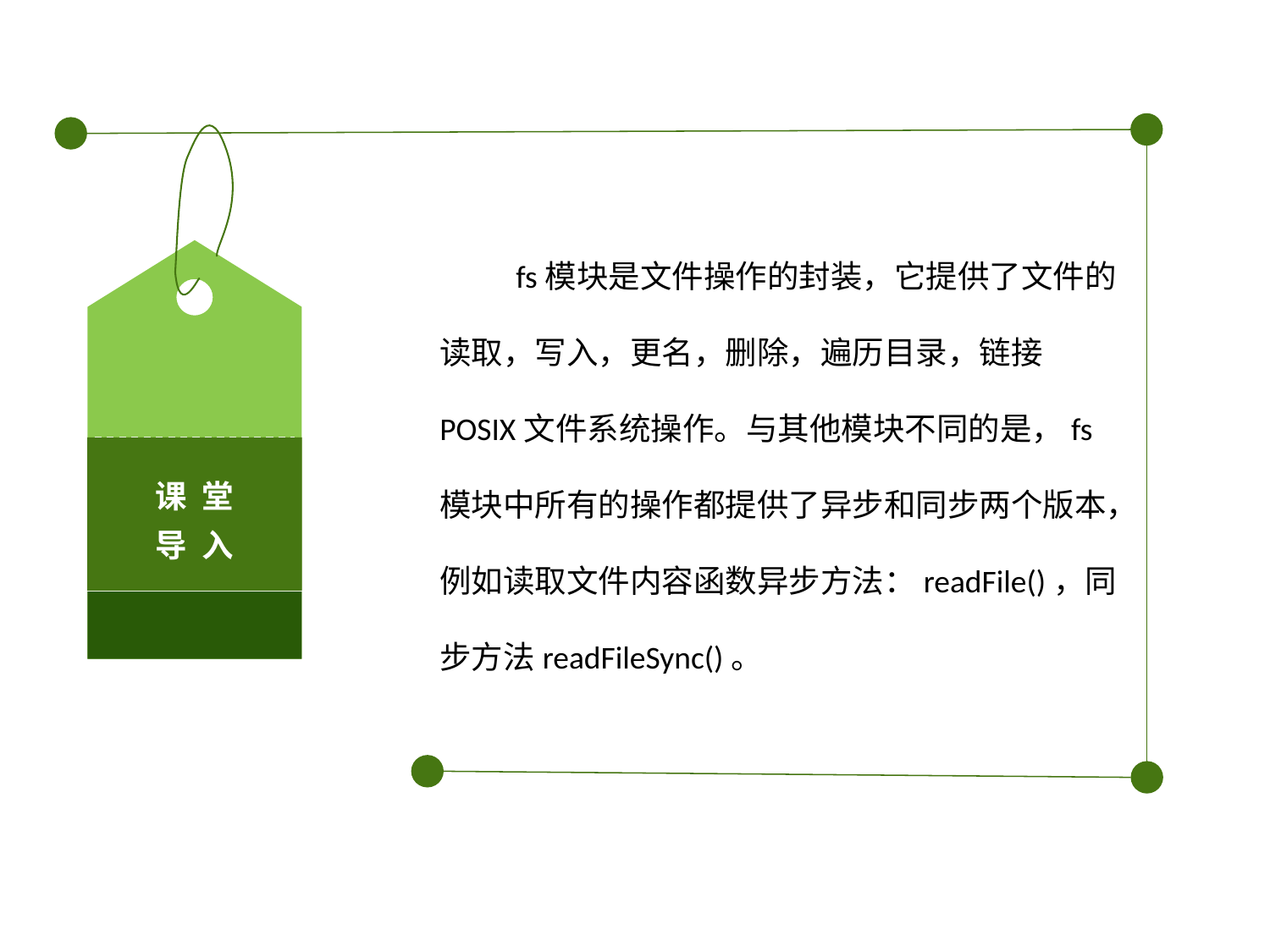

课  堂
导  入

    fs模块是文件操作的封装，它提供了文件的读取，写入，更名，删除，遍历目录，链接POSIX文件系统操作。与其他模块不同的是，fs模块中所有的操作都提供了异步和同步两个版本，例如读取文件内容函数异步方法：readFile()，同步方法readFileSync()。